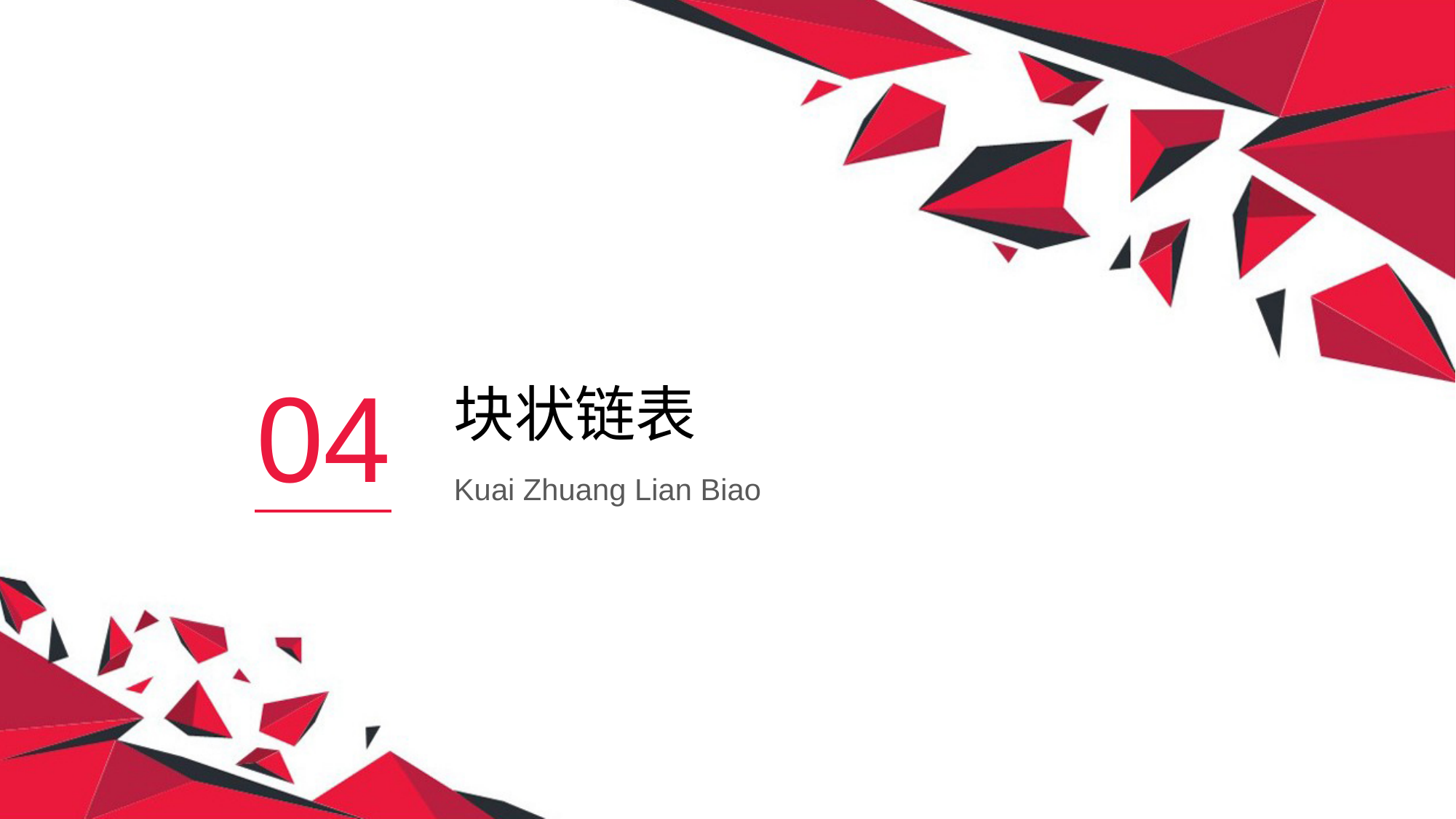

04
# 块状链表
Kuai Zhuang Lian Biao